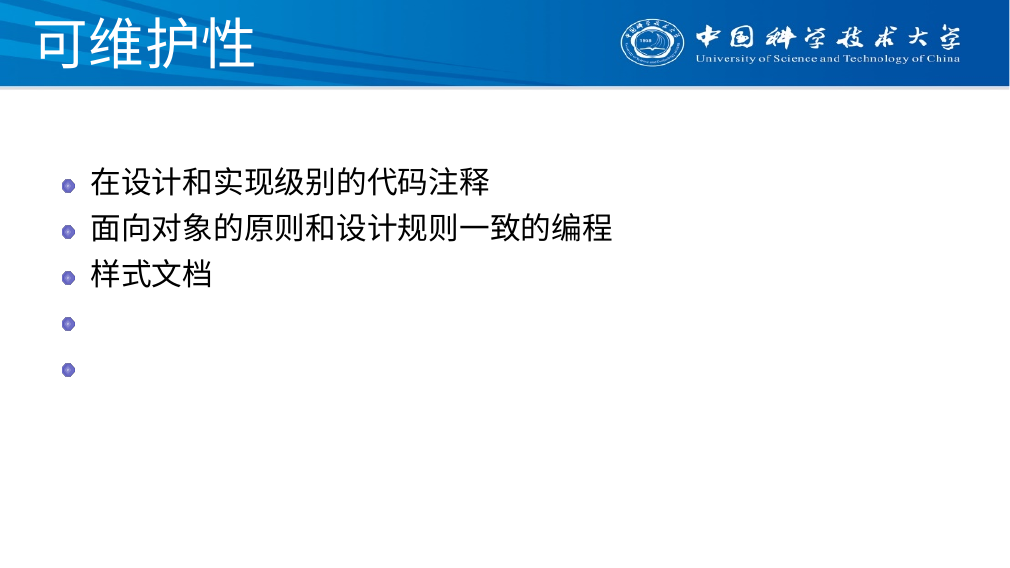

# 可维护性
在设计和实现级别的代码注释
面向对象的原则和设计规则一致的编程样式文档